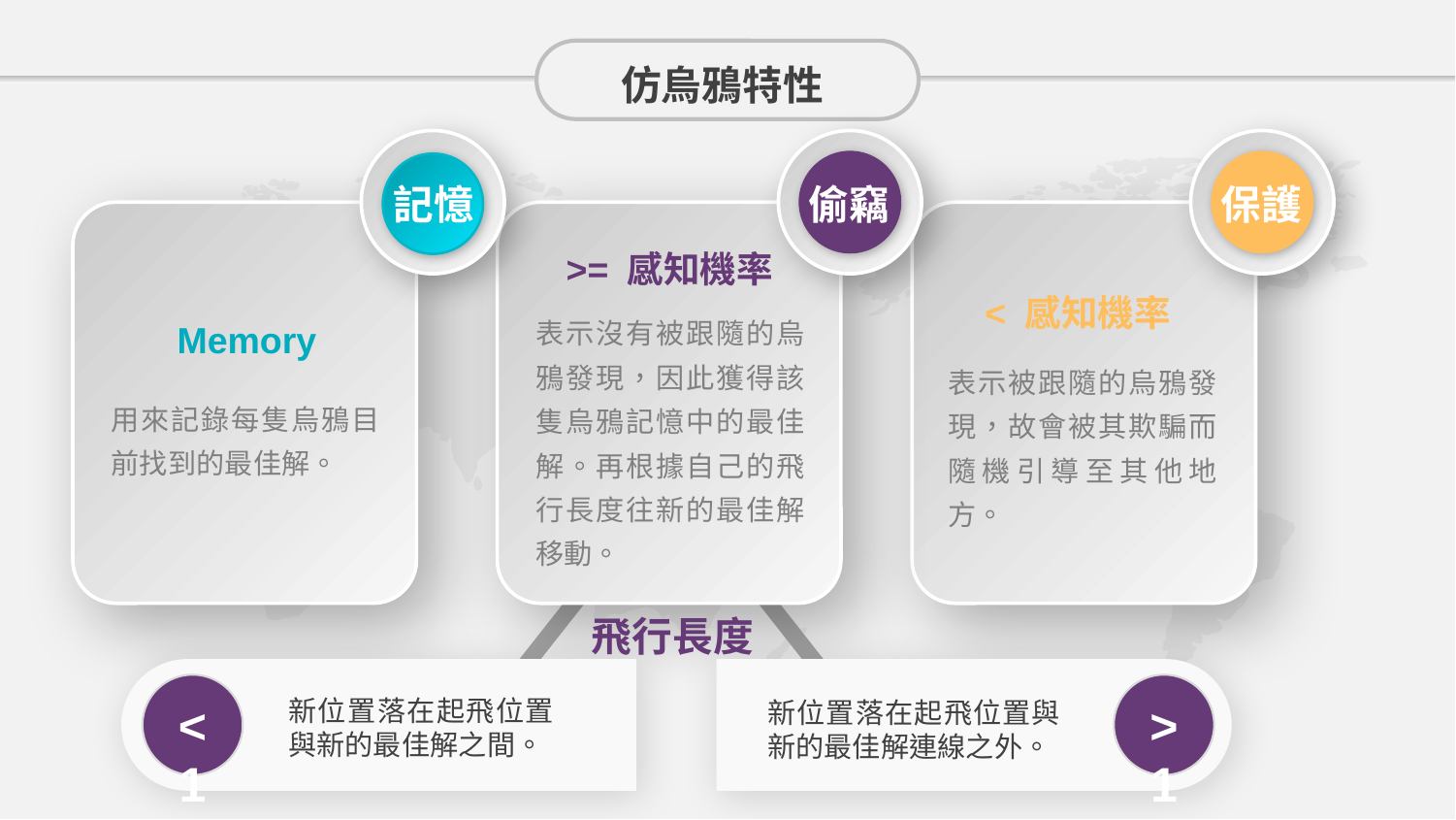

仿烏鴉特性

偷竊

保護

記憶

>= 感知機率
表示沒有被跟隨的烏鴉發現，因此獲得該隻烏鴉記憶中的最佳解。再根據自己的飛行長度往新的最佳解移動。
< 感知機率
表示被跟隨的烏鴉發現，故會被其欺騙而隨機引導至其他地方。
Memory
用來記錄每隻烏鴉目前找到的最佳解。

飛行長度

新位置落在起飛位置與新的最佳解之間。
< 1
新位置落在起飛位置與新的最佳解連線之外。
> 1